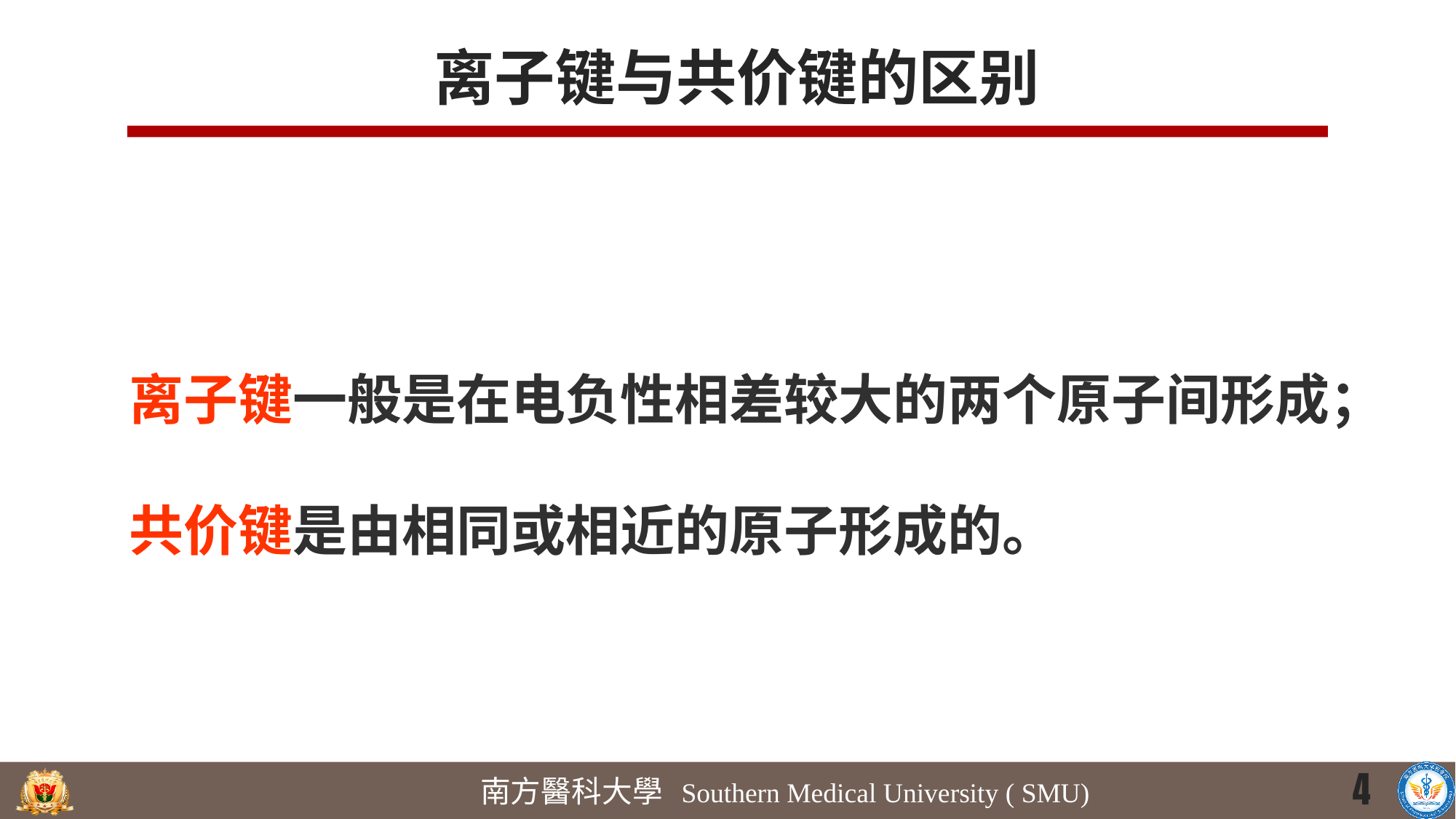

# 离子键与共价键的区别
离子键一般是在电负性相差较大的两个原子间形成；
共价键是由相同或相近的原子形成的。
4